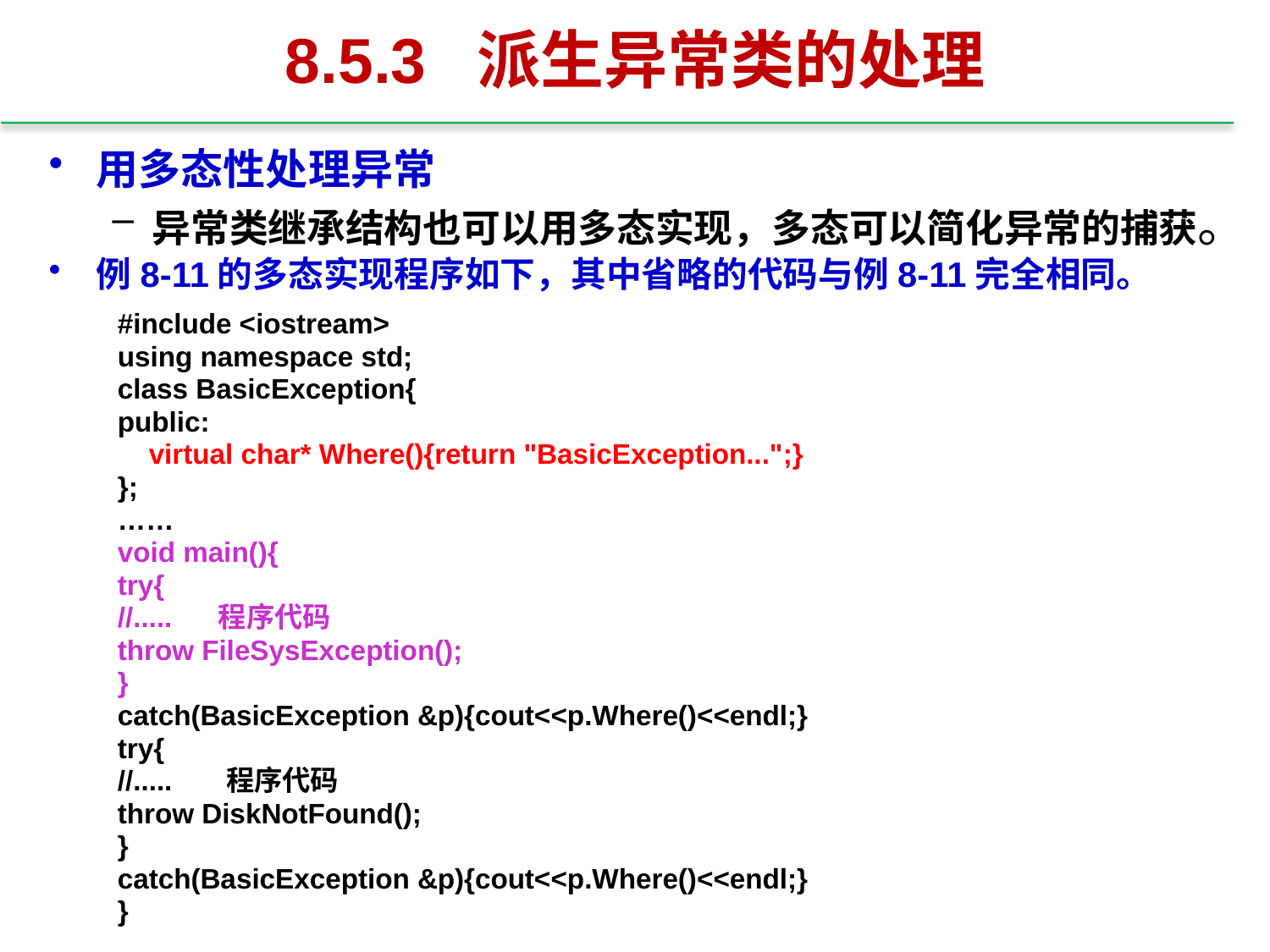

# 8.5.3  派生异常类的处理
用多态性处理异常
异常类继承结构也可以用多态实现，多态可以简化异常的捕获。
例8-11的多态实现程序如下，其中省略的代码与例8-11完全相同。
#include <iostream>
using namespace std;
class BasicException{
public:
    virtual char* Where(){return "BasicException...";}
};
……
void main(){
try{
//.....     程序代码
throw FileSysException();
}
catch(BasicException &p){cout<<p.Where()<<endl;}
try{
//.....      程序代码
throw DiskNotFound();
}
catch(BasicException &p){cout<<p.Where()<<endl;}
}